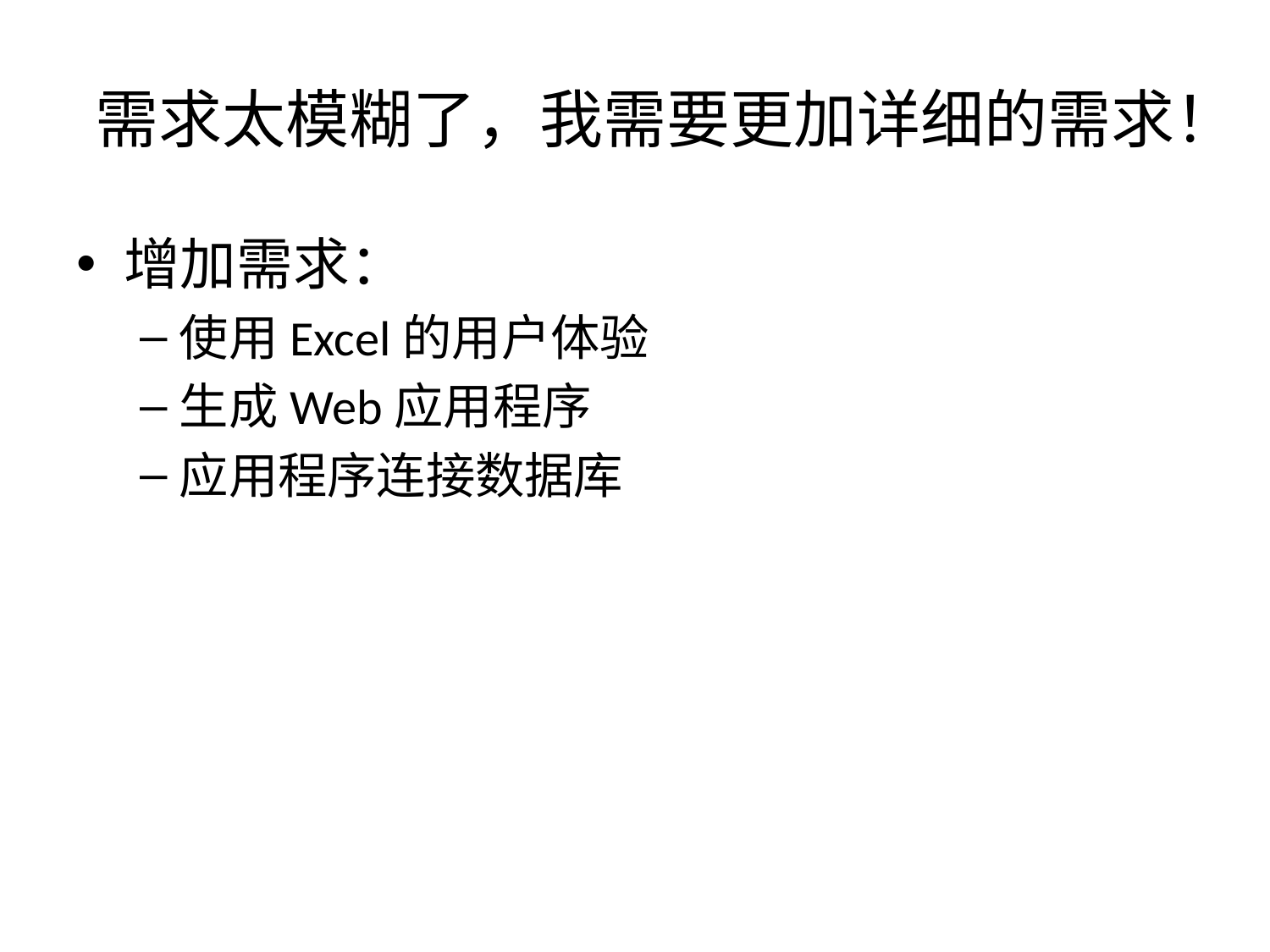

# 需求太模糊了，我需要更加详细的需求！
增加需求：
使用Excel的用户体验
生成Web应用程序
应用程序连接数据库